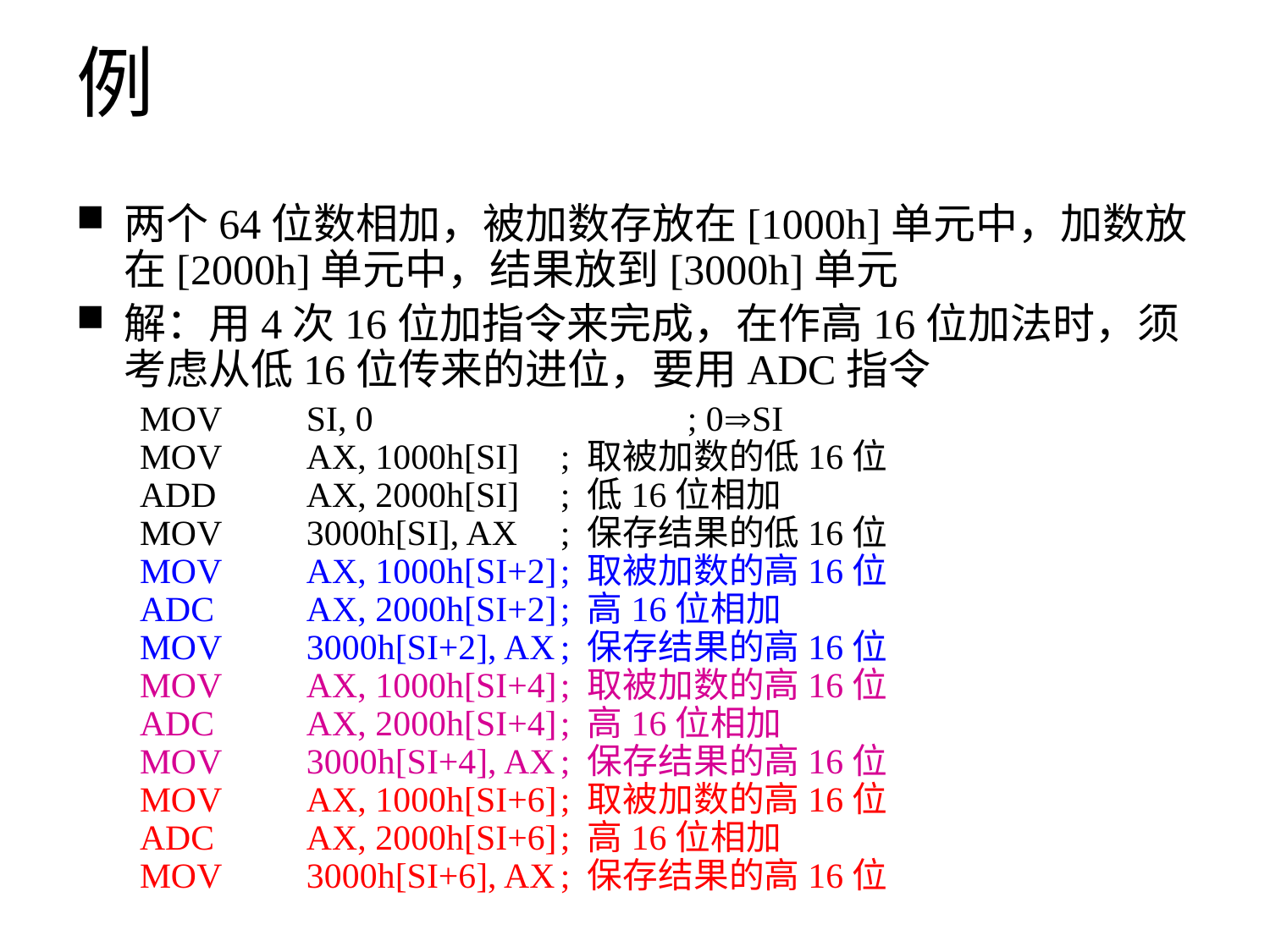

# 例
两个64位数相加，被加数存放在[1000h]单元中，加数放在[2000h]单元中，结果放到[3000h]单元
解：用4次16位加指令来完成，在作高16位加法时，须考虑从低16位传来的进位，要用ADC指令
MOV	SI, 0			; 0⇒SI
MOV	AX, 1000h[SI]	; 取被加数的低16位
ADD	AX, 2000h[SI]	; 低16位相加
MOV	3000h[SI], AX	; 保存结果的低16位
MOV	AX, 1000h[SI+2]	; 取被加数的高16位
ADC	AX, 2000h[SI+2]	; 高16位相加
MOV	3000h[SI+2], AX	; 保存结果的高16位
MOV	AX, 1000h[SI+4]	; 取被加数的高16位
ADC	AX, 2000h[SI+4]	; 高16位相加
MOV	3000h[SI+4], AX	; 保存结果的高16位
MOV	AX, 1000h[SI+6]	; 取被加数的高16位
ADC	AX, 2000h[SI+6]	; 高16位相加
MOV	3000h[SI+6], AX	; 保存结果的高16位